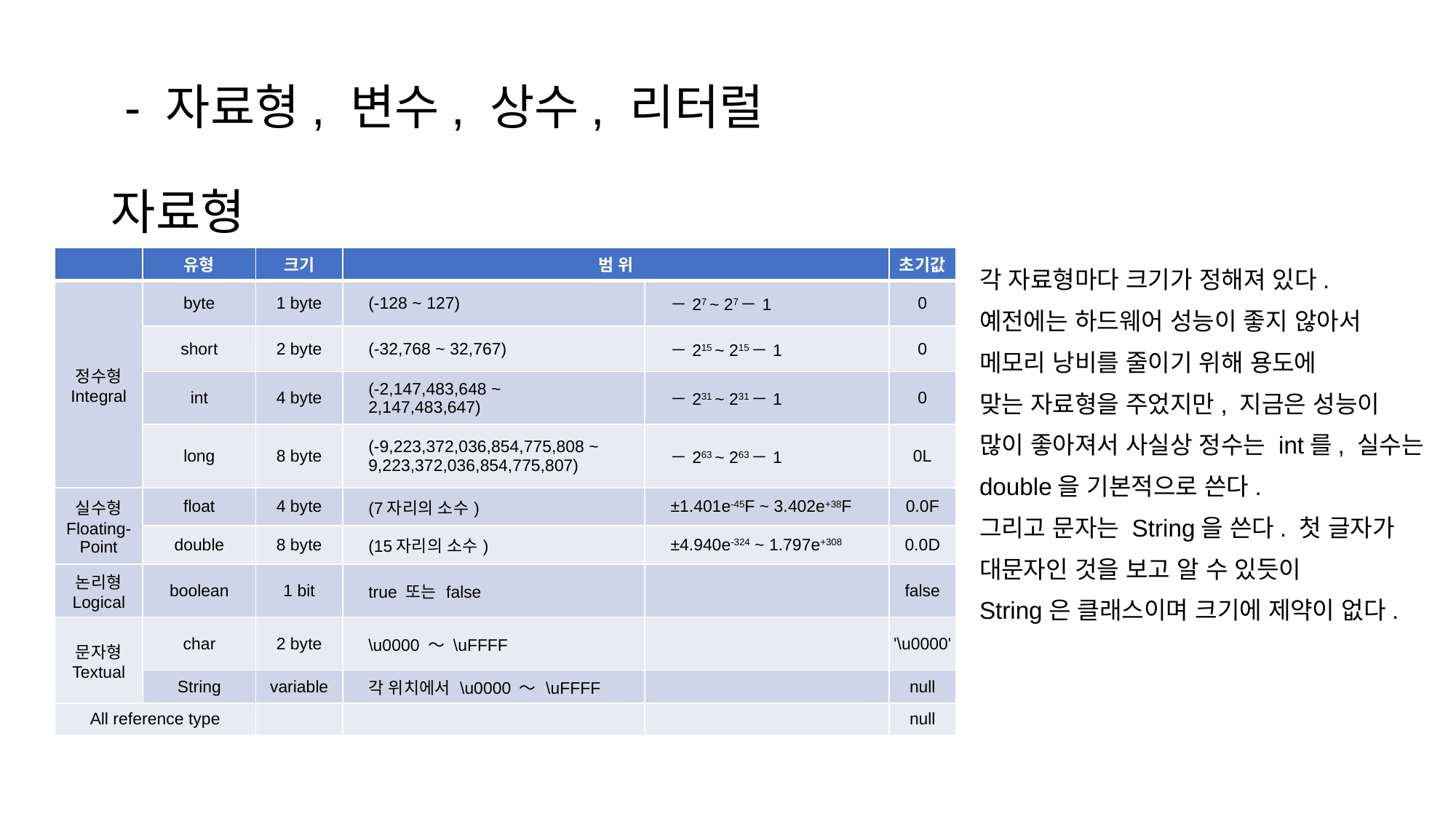

# - 자료형, 변수, 상수, 리터럴 자료형
|  | 유형 | 크기 | 범 위 |  | 초기값 |
| --- | --- | --- | --- | --- | --- |
| 정수형 Integral | byte | 1 byte | (-128 ~ 127) | －27 ~ 27－1 | 0 |
|  | short | 2 byte | (-32,768 ~ 32,767) | －215 ~ 215－1 | 0 |
|  | int | 4 byte | (-2,147,483,648 ~ 2,147,483,647) | －231 ~ 231－1 | 0 |
|  | long | 8 byte | (-9,223,372,036,854,775,808 ~ 9,223,372,036,854,775,807) | －263 ~ 263－1 | 0L |
| 실수형 Floating-Point | float | 4 byte | (7자리의 소수) | ±1.401e-45F ~ 3.402e+38F | 0.0F |
|  | double | 8 byte | (15자리의 소수) | ±4.940e-324 ~ 1.797e+308 | 0.0D |
| 논리형 Logical | boolean | 1 bit | true 또는 false |  | false |
| 문자형 Textual | char | 2 byte | \u0000 ～ \uFFFF |  | '\u0000' |
|  | String | variable | 각 위치에서 \u0000 ～ \uFFFF |  | null |
| All reference type |  |  |  |  | null |
각 자료형마다 크기가 정해져 있다.
예전에는 하드웨어 성능이 좋지 않아서
메모리 낭비를 줄이기 위해 용도에
맞는 자료형을 주었지만, 지금은 성능이
많이 좋아져서 사실상 정수는 int를, 실수는
double을 기본적으로 쓴다.
그리고 문자는 String을 쓴다. 첫 글자가
대문자인 것을 보고 알 수 있듯이
String은 클래스이며 크기에 제약이 없다.